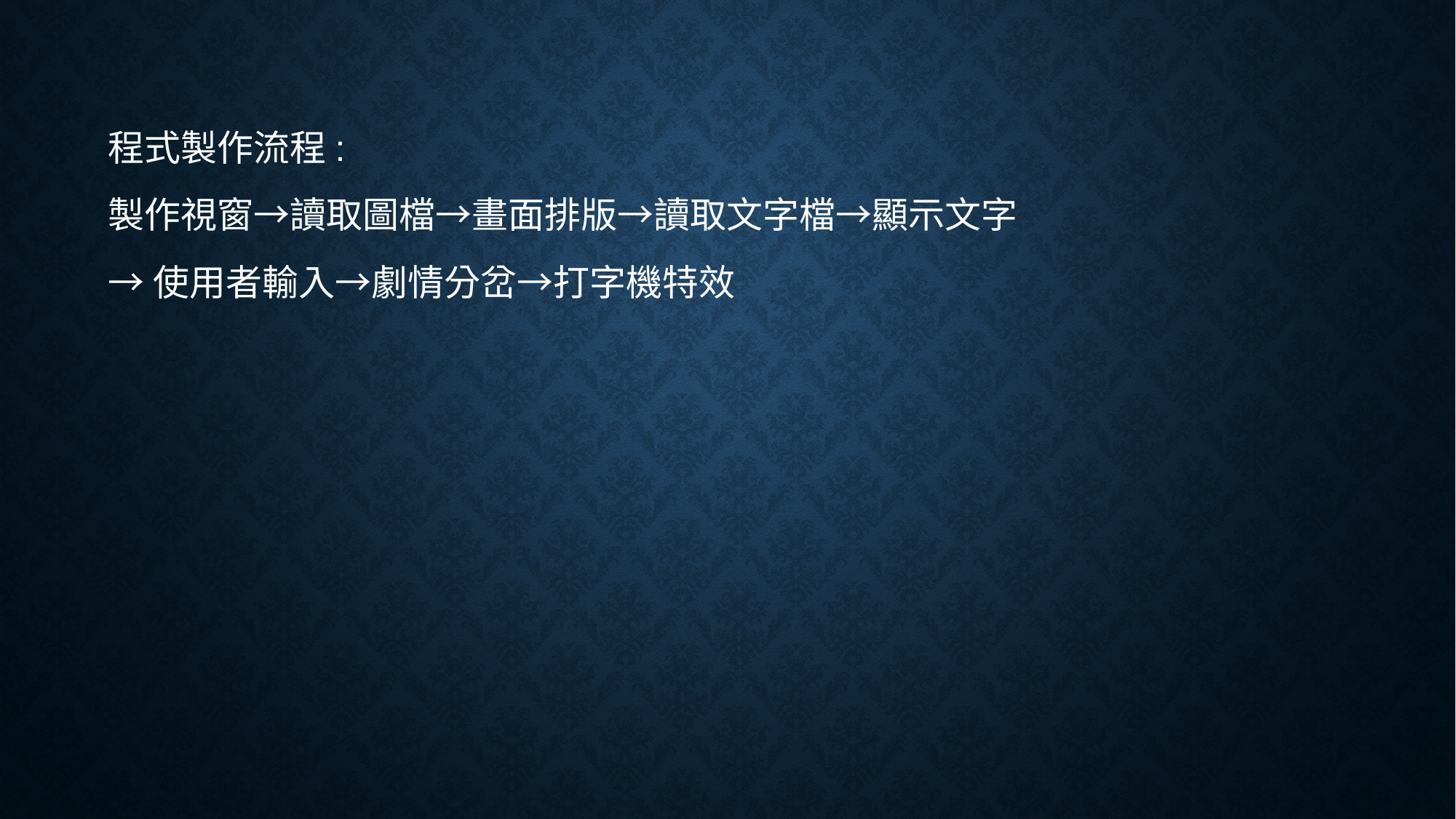

程式製作流程:
製作視窗→讀取圖檔→畫面排版→讀取文字檔→顯示文字
→使用者輸入→劇情分岔→打字機特效